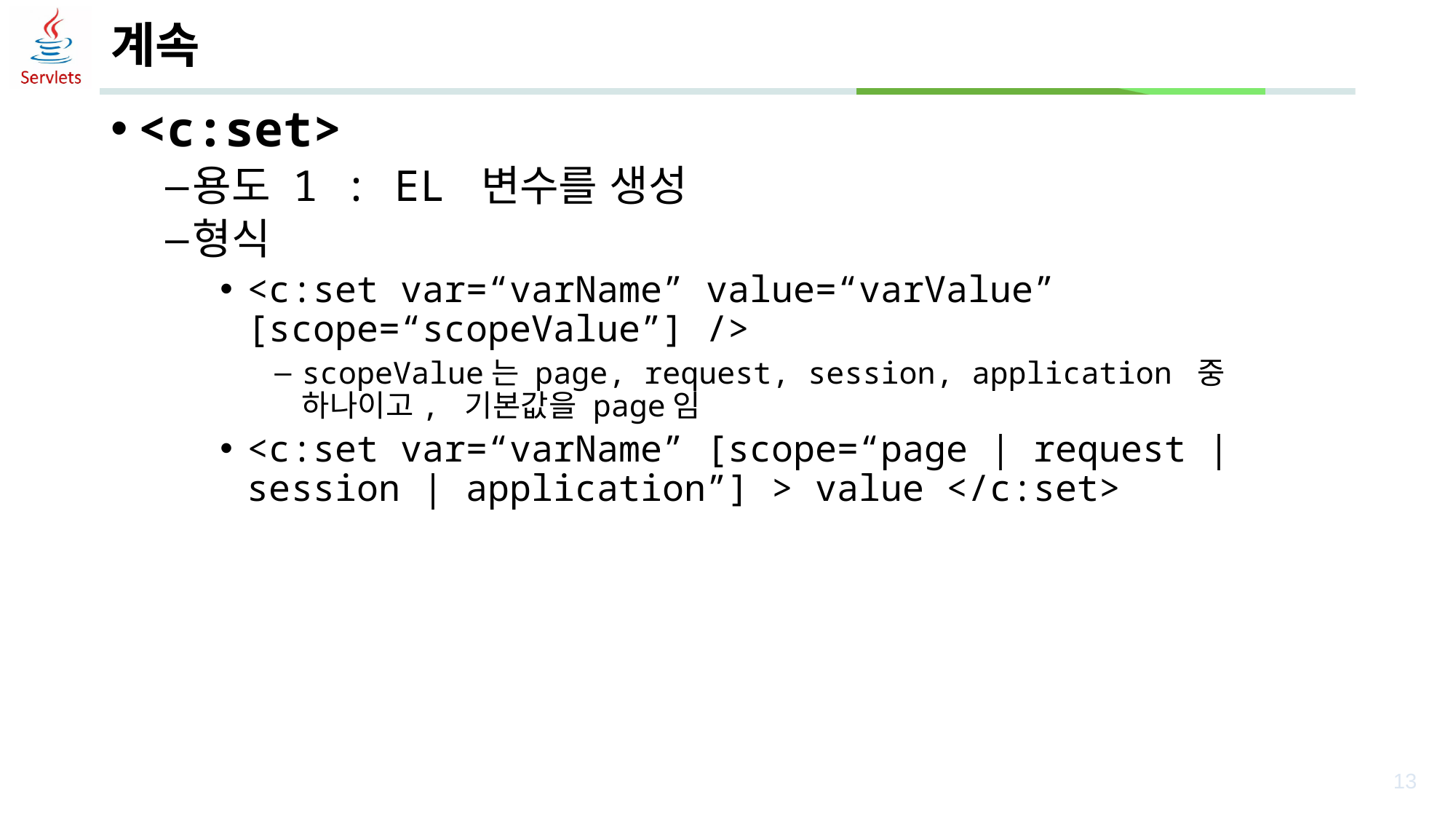

# 계속
<c:set>
용도 1 : EL 변수를 생성
형식
<c:set var=“varName” value=“varValue” [scope=“scopeValue”] />
scopeValue는 page, request, session, application 중 하나이고, 기본값을 page임
<c:set var=“varName” [scope=“page | request | session | application”] > value </c:set>
13